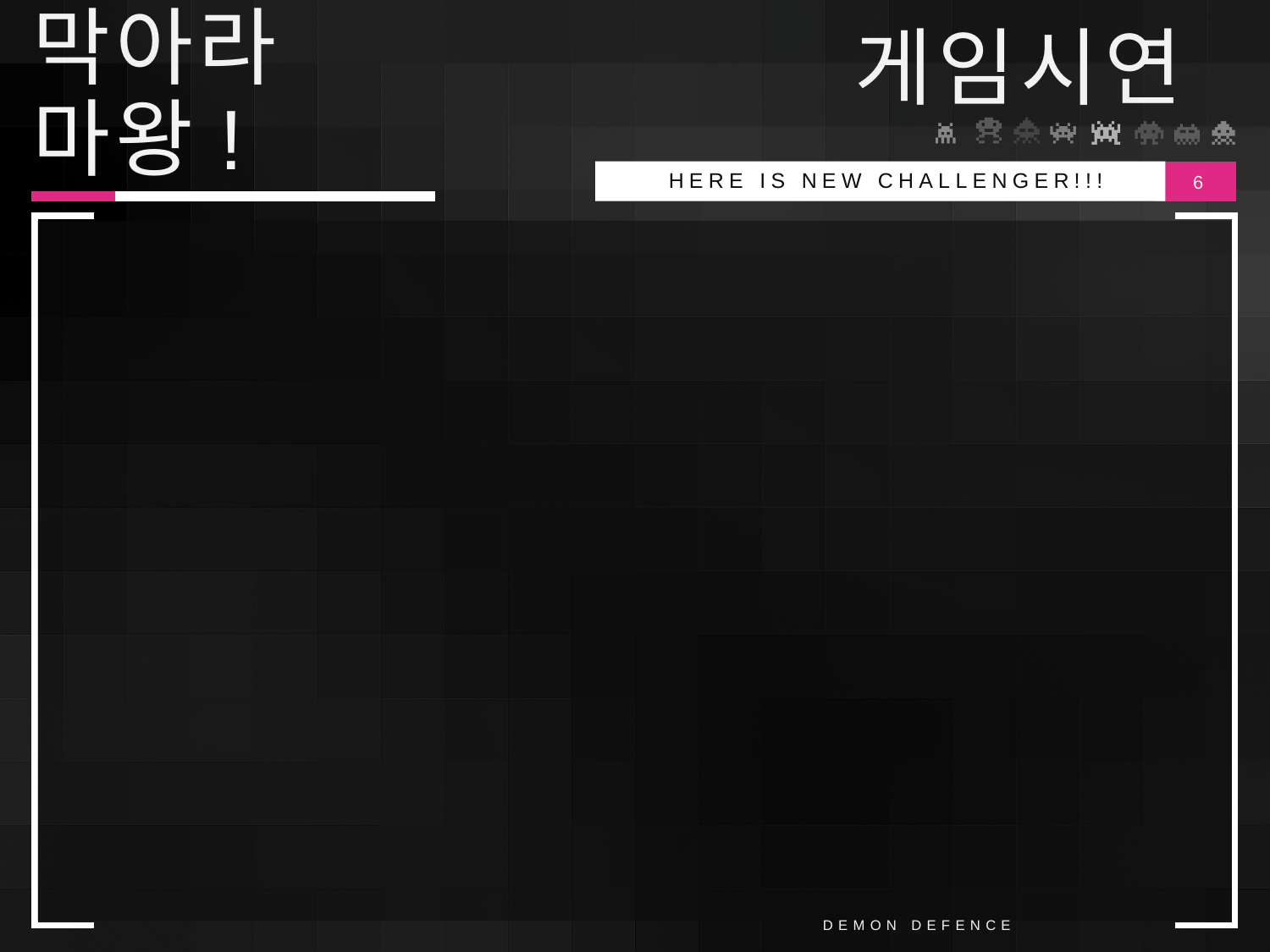

게임시연
# 막아라 마왕!
 HERE IS NEW CHALLENGER!!!
6

DEMON DEFENCE